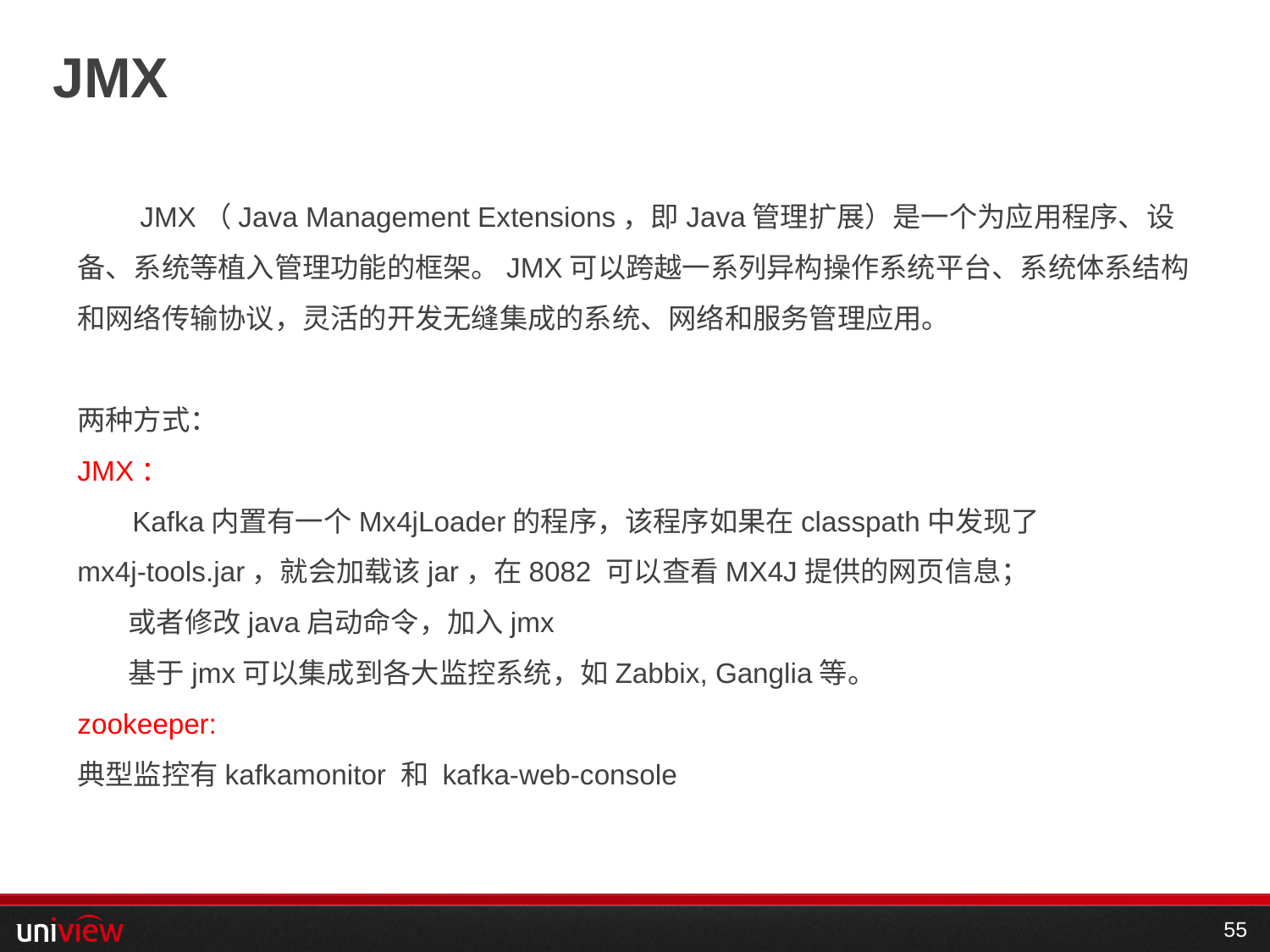

# JMX
        JMX（Java Management Extensions，即Java管理扩展）是一个为应用程序、设备、系统等植入管理功能的框架。JMX可以跨越一系列异构操作系统平台、系统体系结构和网络传输协议，灵活的开发无缝集成的系统、网络和服务管理应用。

两种方式：
JMX：
       Kafka内置有一个Mx4jLoader的程序，该程序如果在classpath中发现了
mx4j-tools.jar，就会加载该jar，在8082 可以查看MX4J提供的网页信息；
       或者修改java启动命令，加入jmx
       基于jmx可以集成到各大监控系统，如Zabbix, Ganglia等。
zookeeper:
典型监控有kafkamonitor 和 kafka-web-console